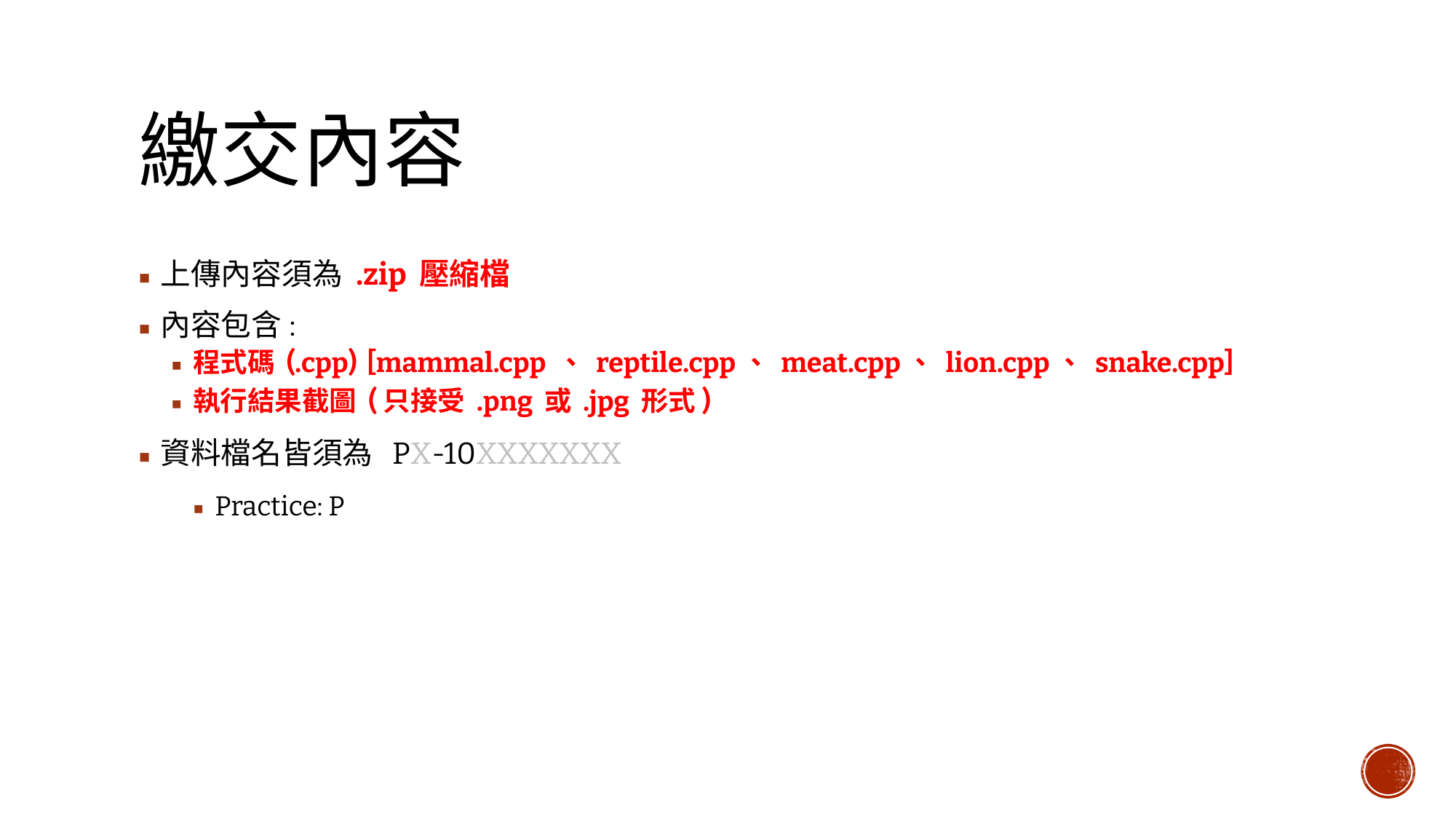

# 繳交內容
上傳內容須為 .zip 壓縮檔
內容包含:
程式碼 (.cpp)  [mammal.cpp 、 reptile.cpp、 meat.cpp、 lion.cpp、 snake.cpp]
執行結果截圖 (只接受 .png 或 .jpg 形式)
資料檔名皆須為  PX-10XXXXXXX
Practice: P